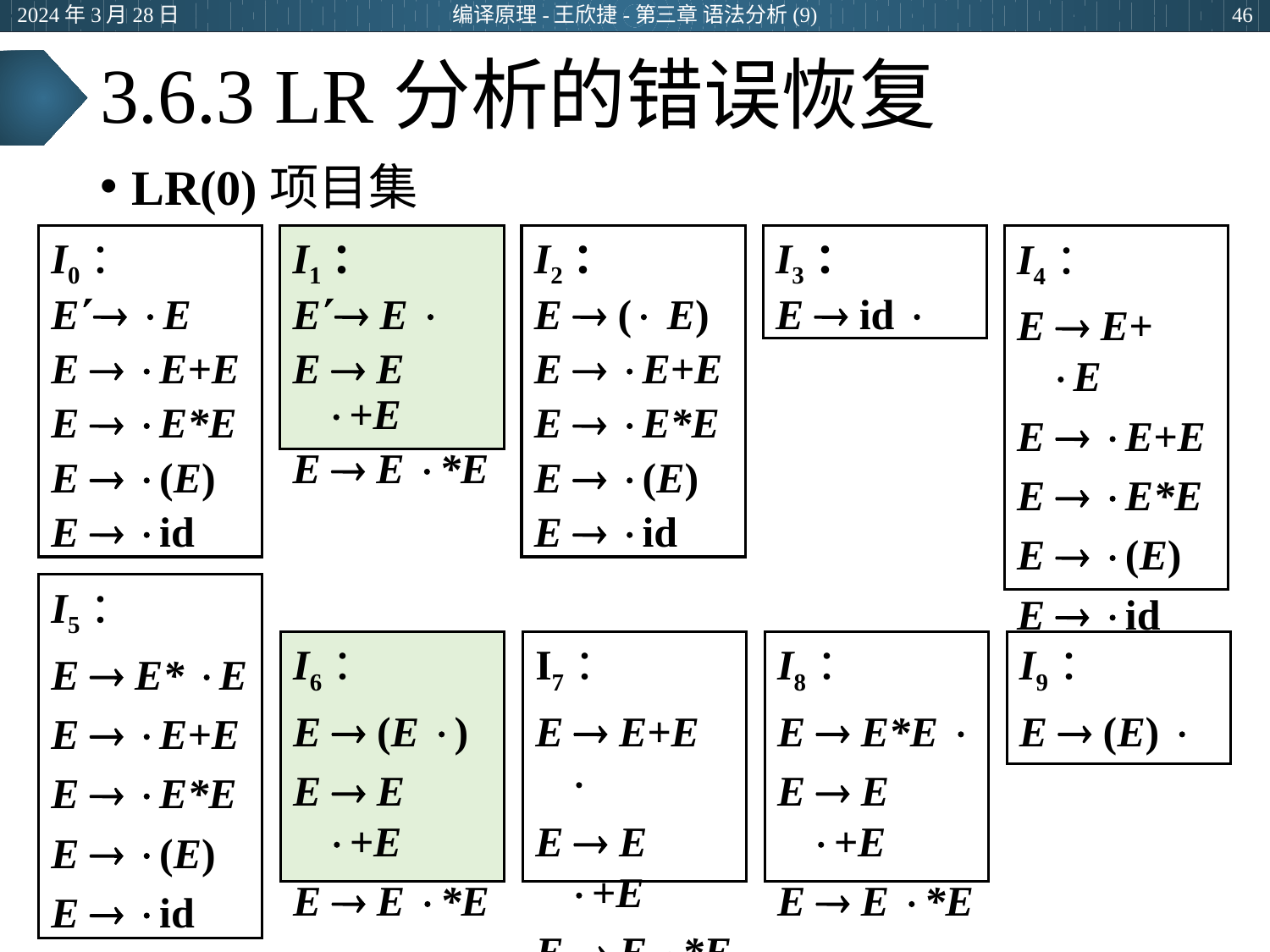

2024年3月28日
编译原理-王欣捷-第三章 语法分析(9)
46
# 3.6.3 LR分析的错误恢复
LR(0)项目集
I0：
E′→ ⋅E
E → ⋅E+E
E → ⋅E*E
E → ⋅(E)
E → ⋅id
I1：
E′→ E ⋅
E → E ⋅+E
E → E ⋅*E
I2：
E → (⋅ E)
E → ⋅E+E
E → ⋅E*E
E → ⋅(E)
E → ⋅id
I3：
E → id ⋅
I4：
E → E+ ⋅E
E → ⋅E+E
E → ⋅E*E
E → ⋅(E)
E → ⋅id
I5：
E → E* ⋅E
E → ⋅E+E
E → ⋅E*E
E → ⋅(E)
E → ⋅id
I6：
E → (E ⋅)
E → E ⋅+E
E → E ⋅*E
I7：
E → E+E ⋅
E → E ⋅+E
E → E ⋅*E
I8：
E → E*E ⋅
E → E ⋅+E
E → E ⋅*E
I9：
E → (E) ⋅